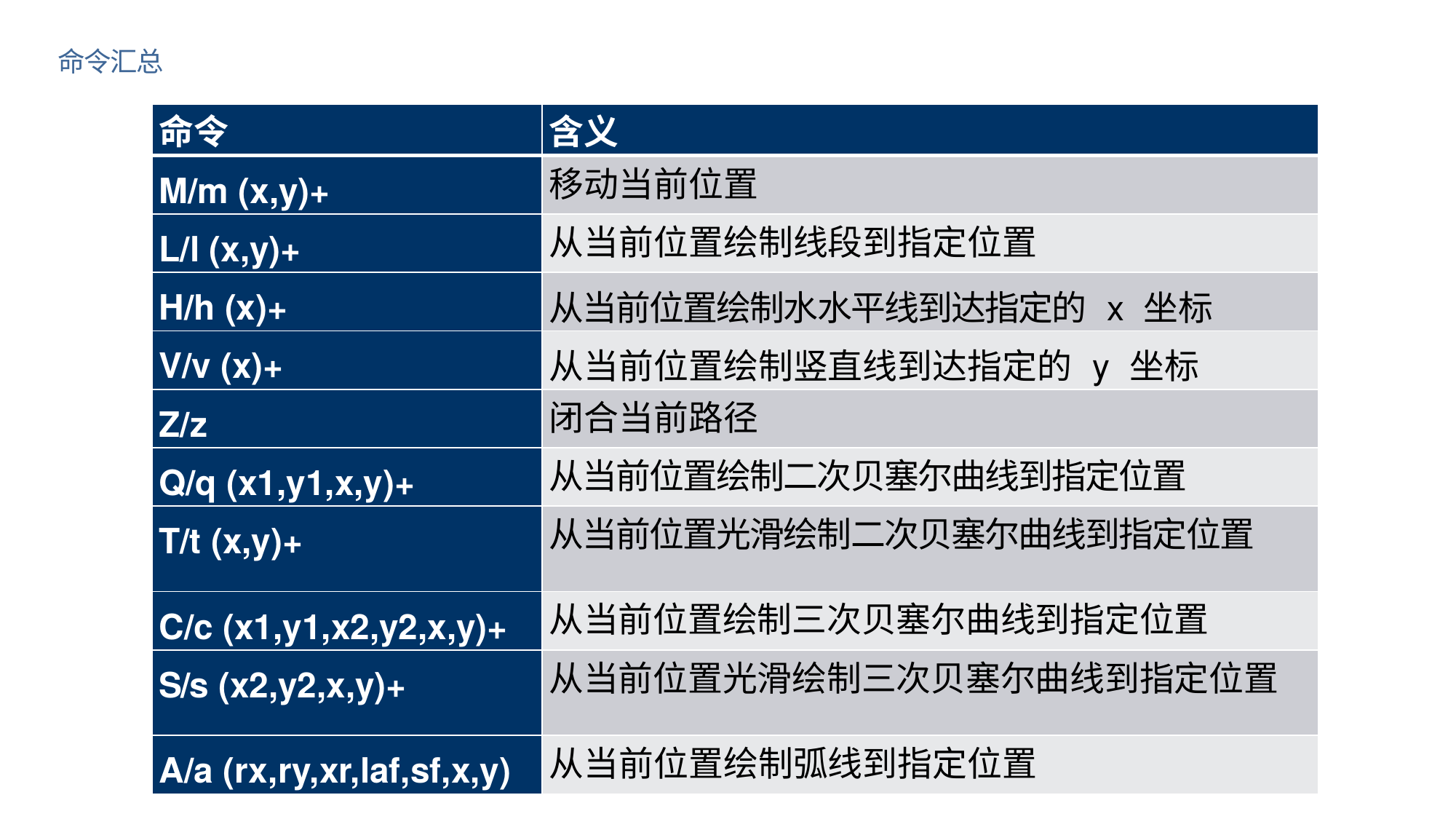

命令汇总
| 命令 | 含义 |
| --- | --- |
| M/m (x,y)+ | 移动当前位置 |
| L/l (x,y)+ | 从当前位置绘制线段到指定位置 |
| H/h (x)+ | 从当前位置绘制⽔水平线到达指定的 x 坐标 |
| V/v (x)+ | 从当前位置绘制竖直线到达指定的 y 坐标 |
| Z/z | 闭合当前路径 |
| Q/q (x1,y1,x,y)+ | 从当前位置绘制二次贝塞尔曲线到指定位置 |
| T/t (x,y)+ | 从当前位置光滑绘制二次贝塞尔曲线到指定位置 |
| C/c (x1,y1,x2,y2,x,y)+ | 从当前位置绘制三次贝塞尔曲线到指定位置 |
| S/s (x2,y2,x,y)+ | 从当前位置光滑绘制三次贝塞尔曲线到指定位置 |
| A/a (rx,ry,xr,laf,sf,x,y) | 从当前位置绘制弧线到指定位置 |